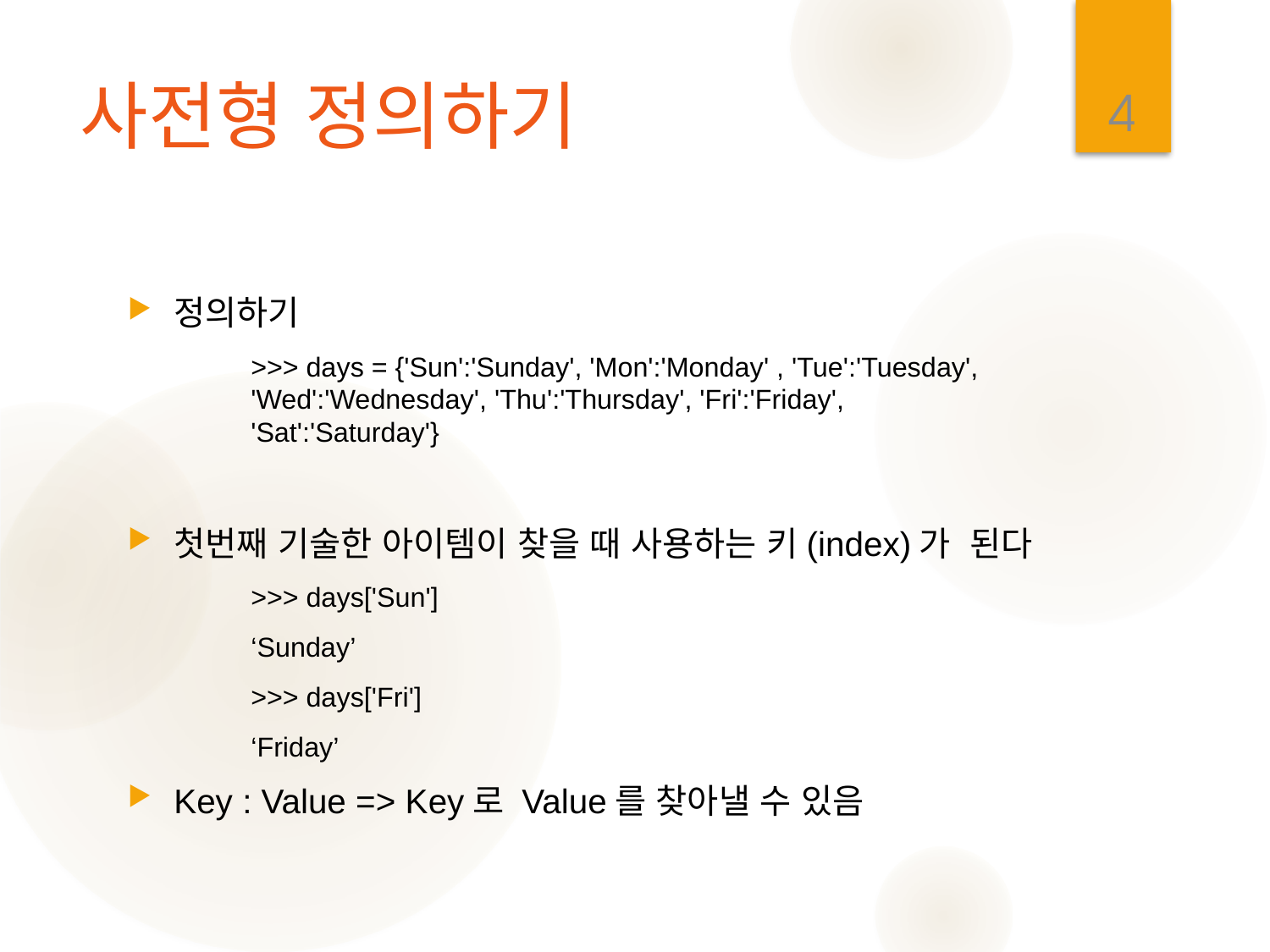

4
# 사전형 정의하기
정의하기
>>> days = {'Sun':'Sunday', 'Mon':'Monday' , 'Tue':'Tuesday', 'Wed':'Wednesday', 'Thu':'Thursday', 'Fri':'Friday', 'Sat':'Saturday'}

첫번째 기술한 아이템이 찾을 때 사용하는 키(index)가  된다
>>> days['Sun']
‘Sunday’
>>> days['Fri']
‘Friday’
Key : Value => Key로 Value를 찾아낼 수 있음